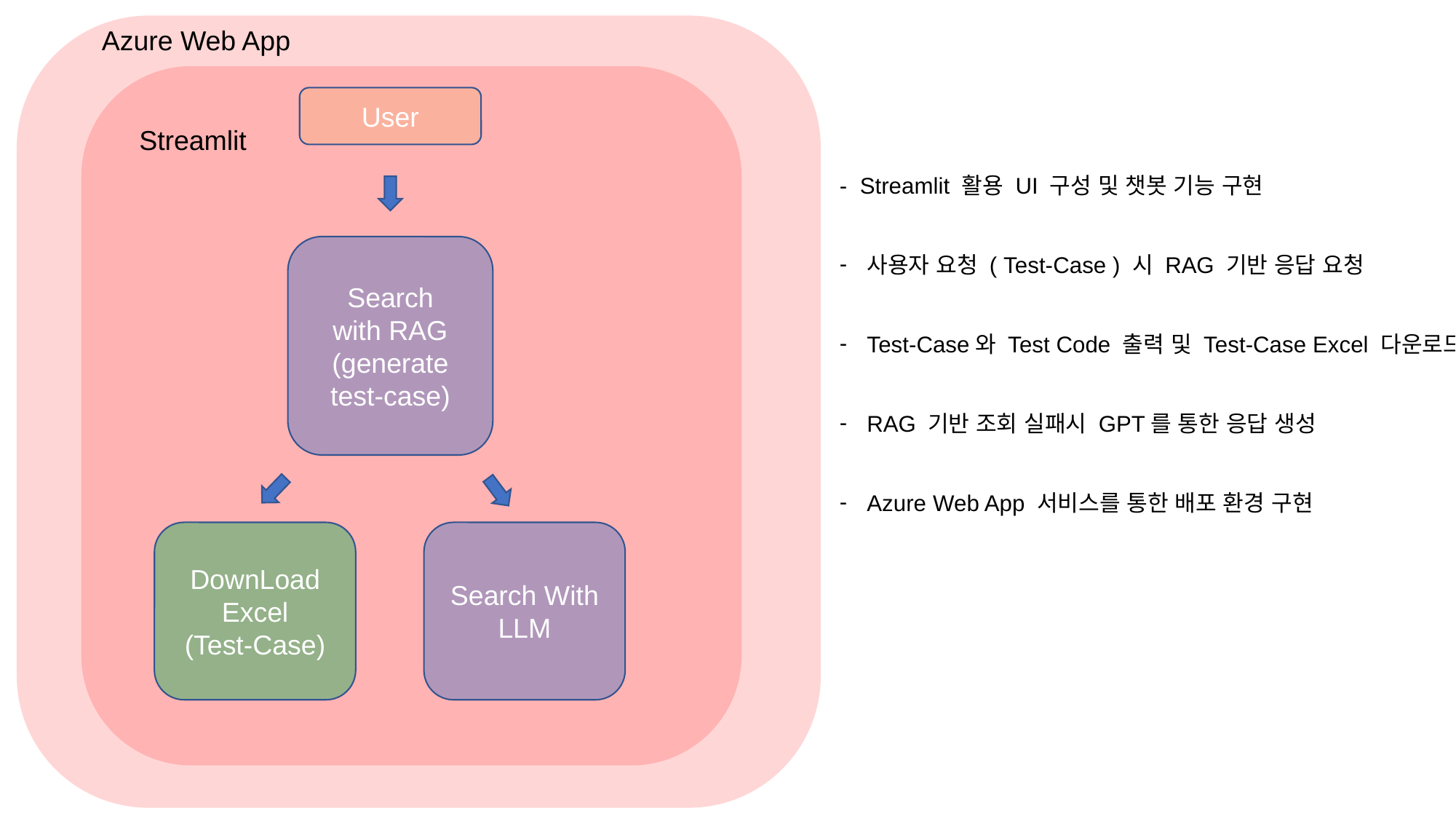

Azure Web App

User
Streamlit

-  Streamlit 활용 UI 구성 및 챗봇 기능 구현

사용자 요청 ( Test-Case ) 시 RAG 기반 응답 요청

Test-Case와 Test Code 출력 및 Test-Case Excel 다운로드

RAG 기반 조회 실패시 GPT를 통한 응답 생성

Azure Web App 서비스를 통한 배포 환경 구현

Search
with RAG
(generate test-case)

DownLoad
Excel
(Test-Case)
Search With LLM